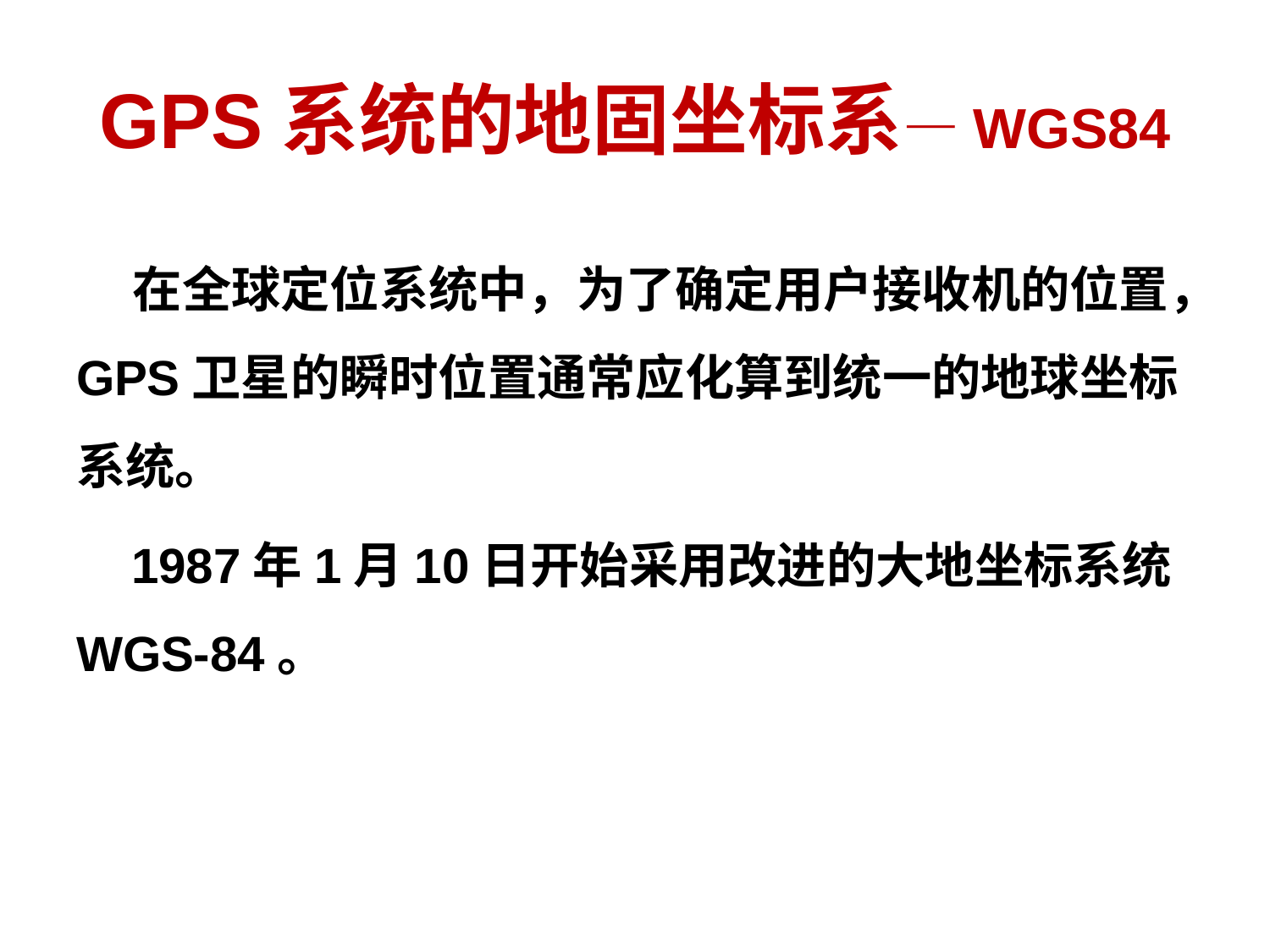

# GPS系统的地固坐标系—WGS84
    在全球定位系统中，为了确定用户接收机的位置，GPS卫星的瞬时位置通常应化算到统一的地球坐标系统。
    1987年1月10日开始采用改进的大地坐标系统WGS-84。